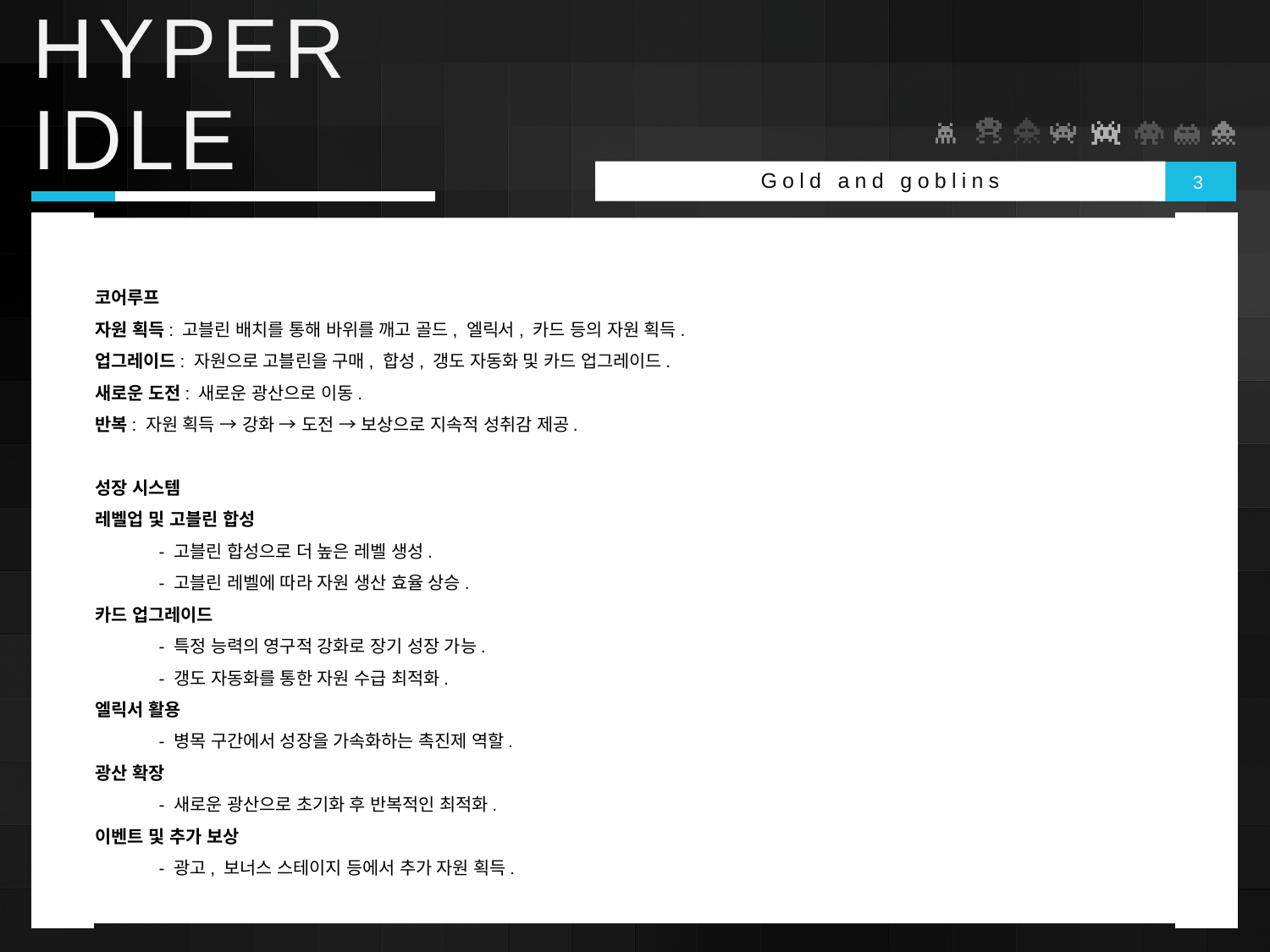

# HYPER IDLE
Gold and goblins
3

코어루프
자원 획득: 고블린 배치를 통해 바위를 깨고 골드, 엘릭서, 카드 등의 자원 획득.
업그레이드: 자원으로 고블린을 구매, 합성, 갱도 자동화 및 카드 업그레이드.
새로운 도전: 새로운 광산으로 이동.
반복: 자원 획득 → 강화 → 도전 → 보상으로 지속적 성취감 제공.

성장 시스템
레벨업 및 고블린 합성
- 고블린 합성으로 더 높은 레벨 생성.
- 고블린 레벨에 따라 자원 생산 효율 상승.
카드 업그레이드
- 특정 능력의 영구적 강화로 장기 성장 가능.
- 갱도 자동화를 통한 자원 수급 최적화.
엘릭서 활용
- 병목 구간에서 성장을 가속화하는 촉진제 역할.
광산 확장
- 새로운 광산으로 초기화 후 반복적인 최적화.
이벤트 및 추가 보상
- 광고, 보너스 스테이지 등에서 추가 자원 획득.